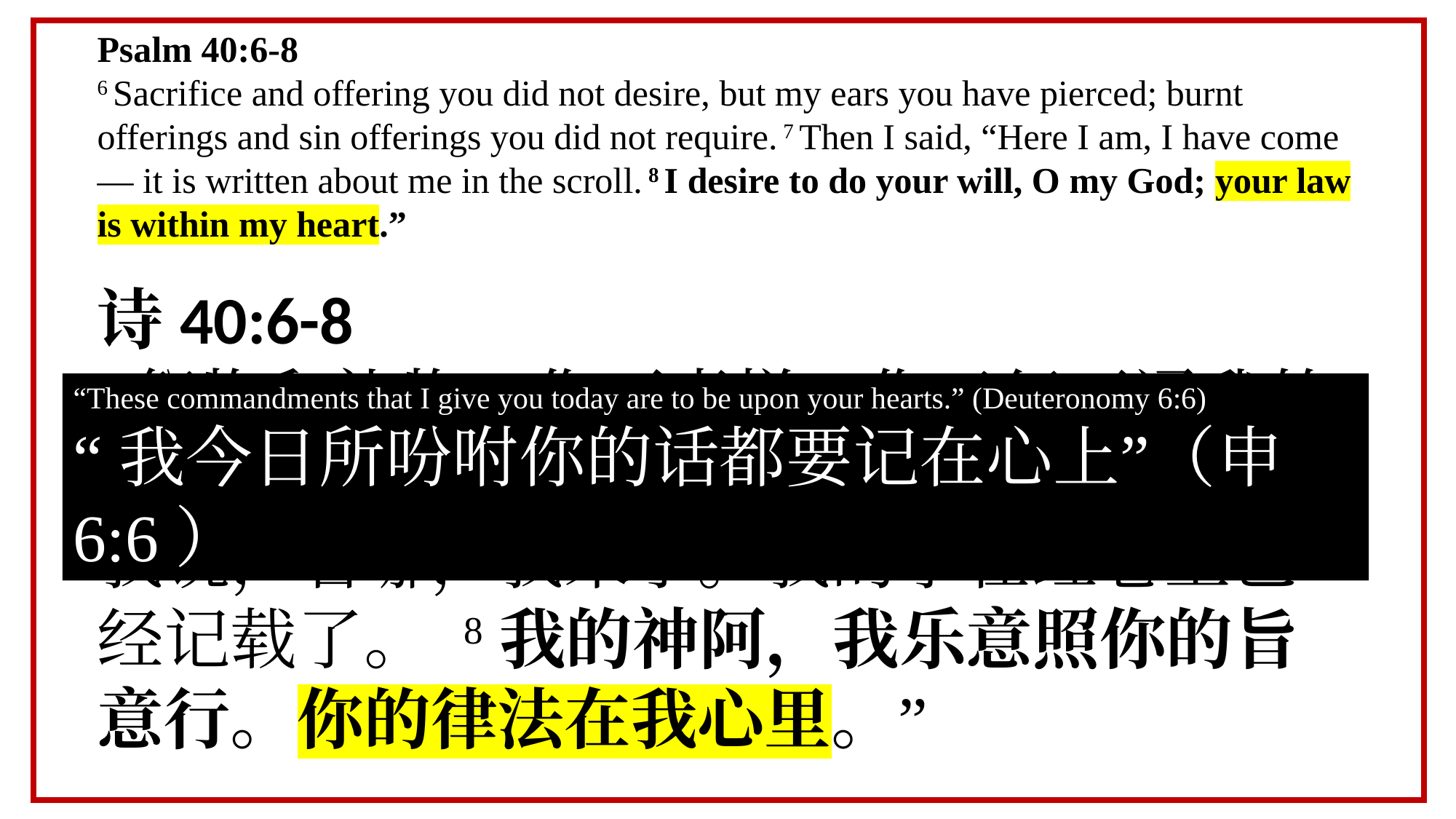

Psalm 40:6-8
6 Sacrifice and offering you did not desire, but my ears you have pierced; burnt offerings and sin offerings you did not require. 7 Then I said, “Here I am, I have come— it is written about me in the scroll. 8 I desire to do your will, O my God; your law is within my heart.”

诗40:6-8
6祭物和礼物，你不喜悦。你已经开通我的耳朵。燔祭和赎罪祭，非你所要。 7那时我说，看哪，我来了。我的事在经卷上已经记载了。 8我的神阿，我乐意照你的旨意行。你的律法在我心里。”

“These commandments that I give you today are to be upon your hearts.” (Deuteronomy 6:6)
“我今日所吩咐你的话都要记在心上”（申6:6）